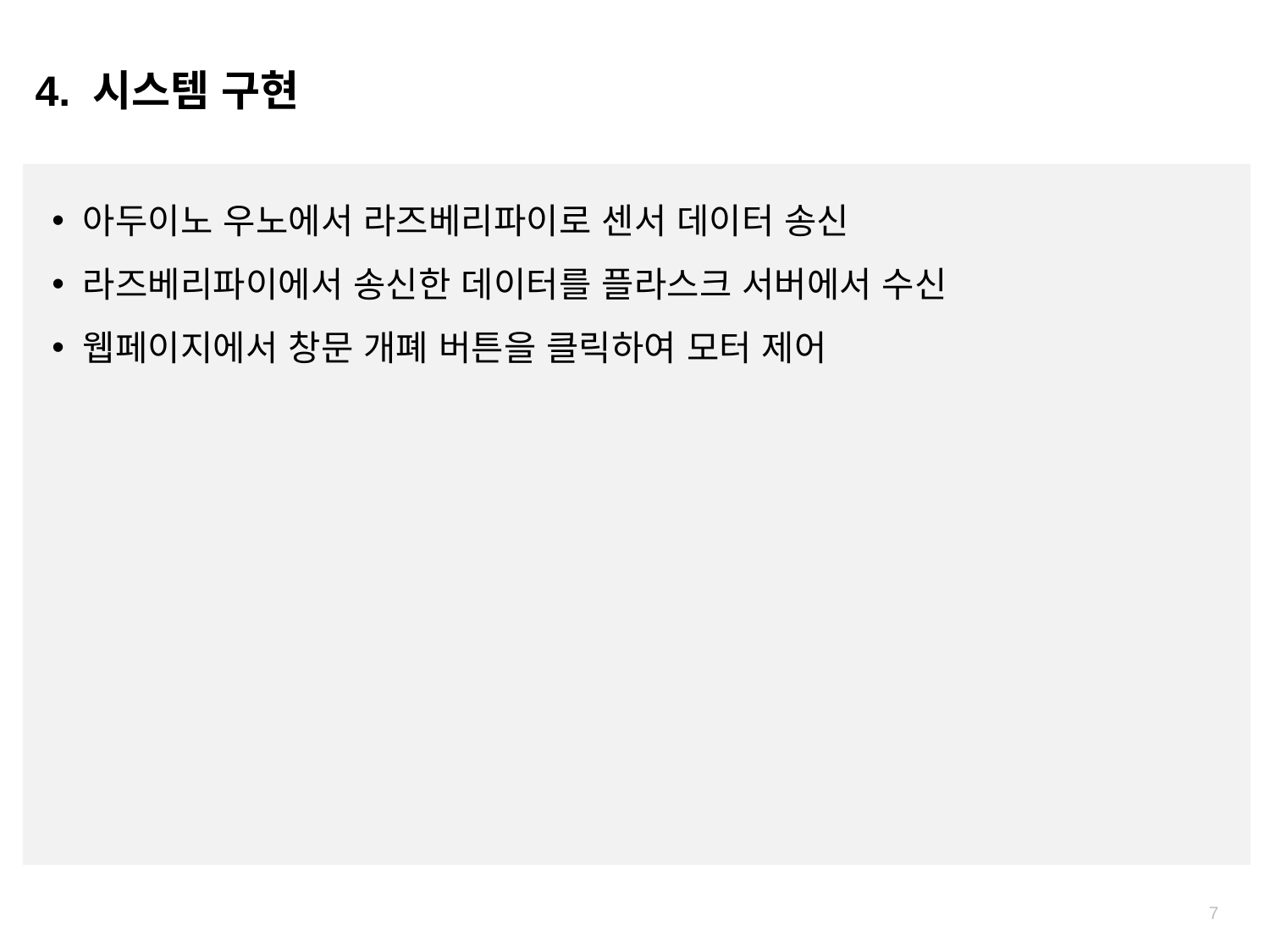

4. 시스템 구현
아두이노 우노에서 라즈베리파이로 센서 데이터 송신
라즈베리파이에서 송신한 데이터를 플라스크 서버에서 수신
웹페이지에서 창문 개폐 버튼을 클릭하여 모터 제어
7